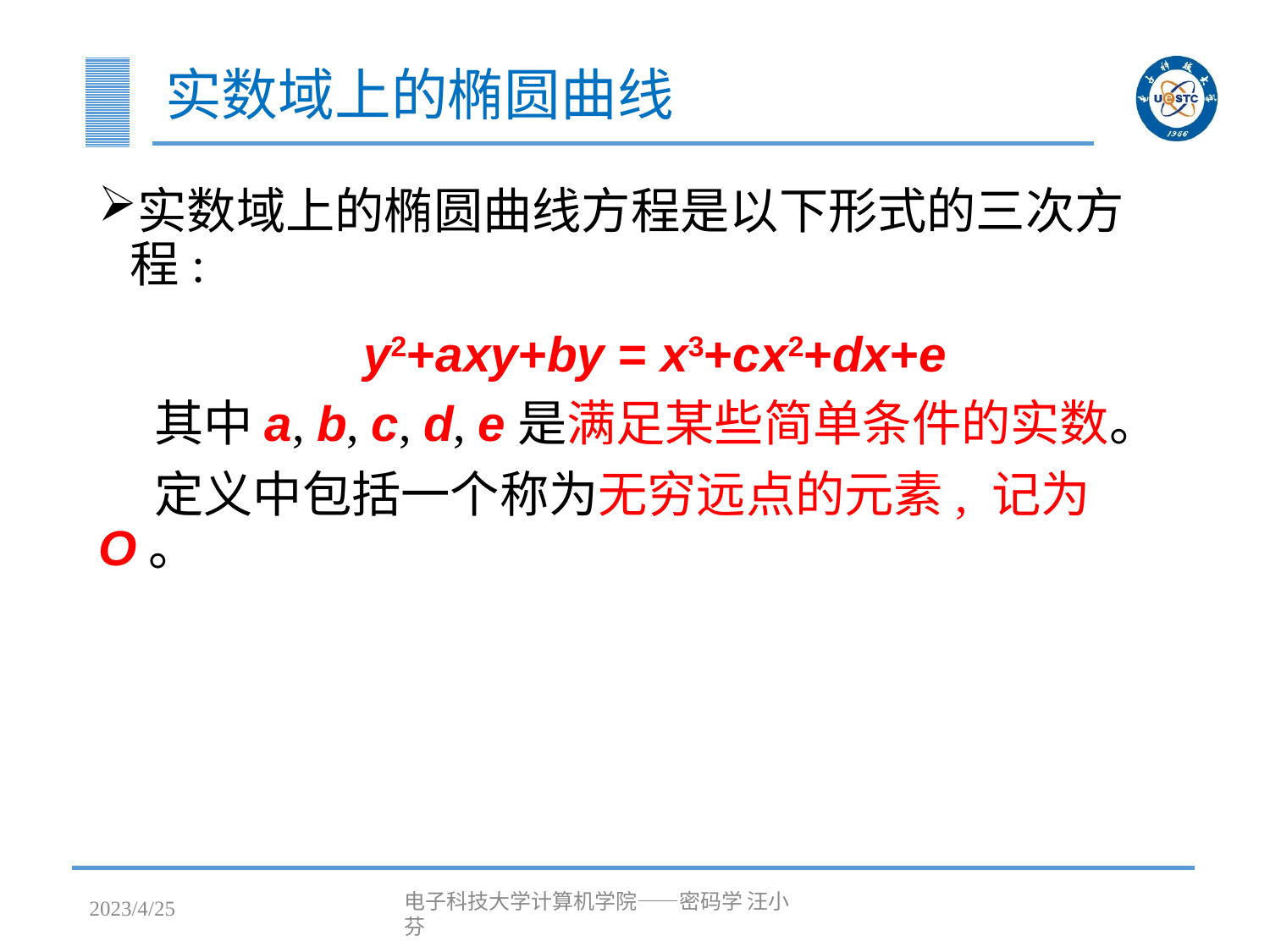

# 实数域上的椭圆曲线
实数域上的椭圆曲线方程是以下形式的三次方程:
 y2+axy+by = x3+cx2+dx+e
    其中a, b, c, d, e是满足某些简单条件的实数。
    定义中包括一个称为无穷远点的元素, 记为O。
2023/4/25
电子科技大学计算机学院——密码学 汪小芬